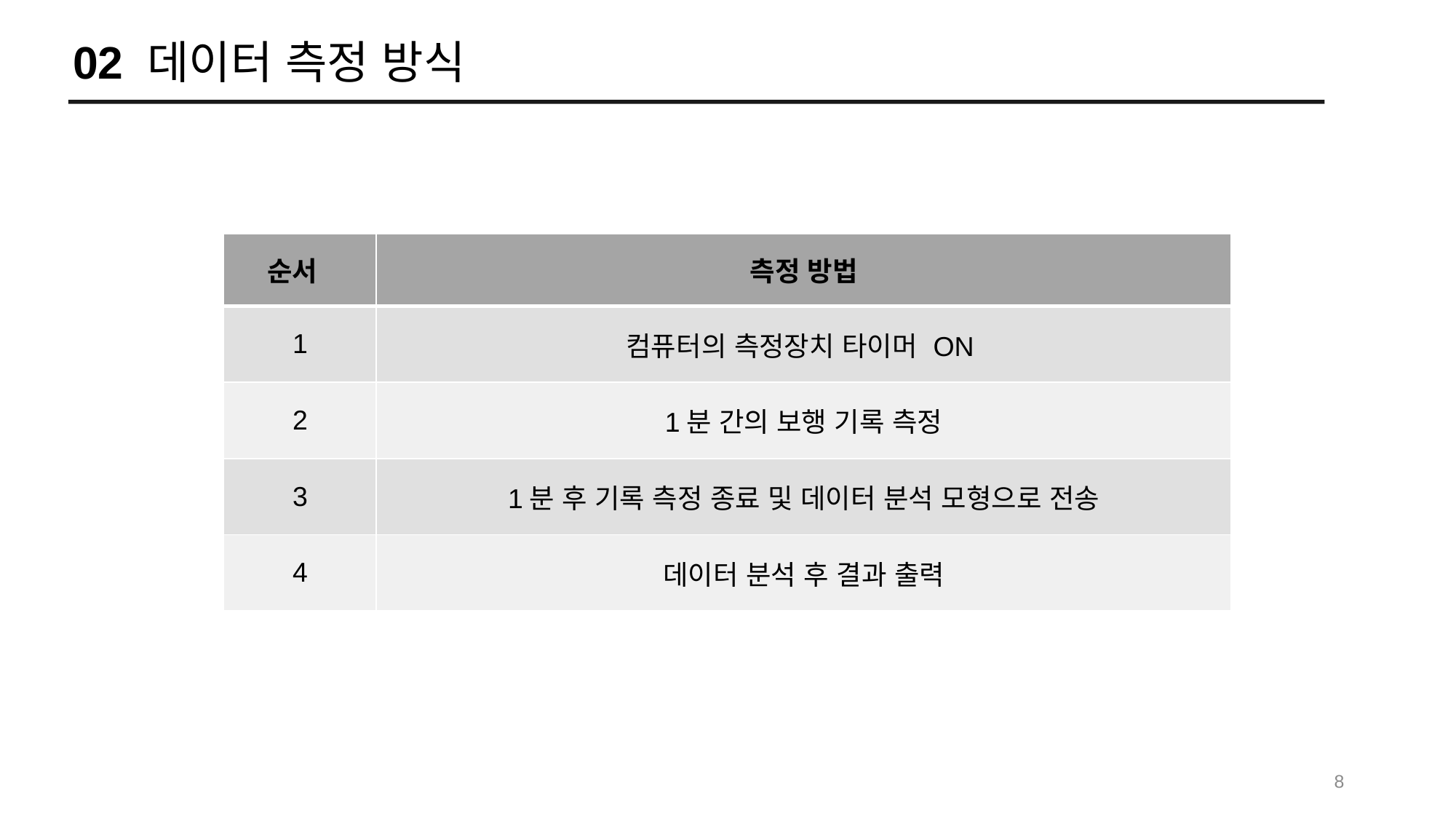

02 데이터 측정 방식

| 순서 | 측정 방법 |
| --- | --- |
| 1 | 컴퓨터의 측정장치 타이머 ON |
| 2 | 1분 간의 보행 기록 측정 |
| 3 | 1분 후 기록 측정 종료 및 데이터 분석 모형으로 전송 |
| 4 | 데이터 분석 후 결과 출력 |
8